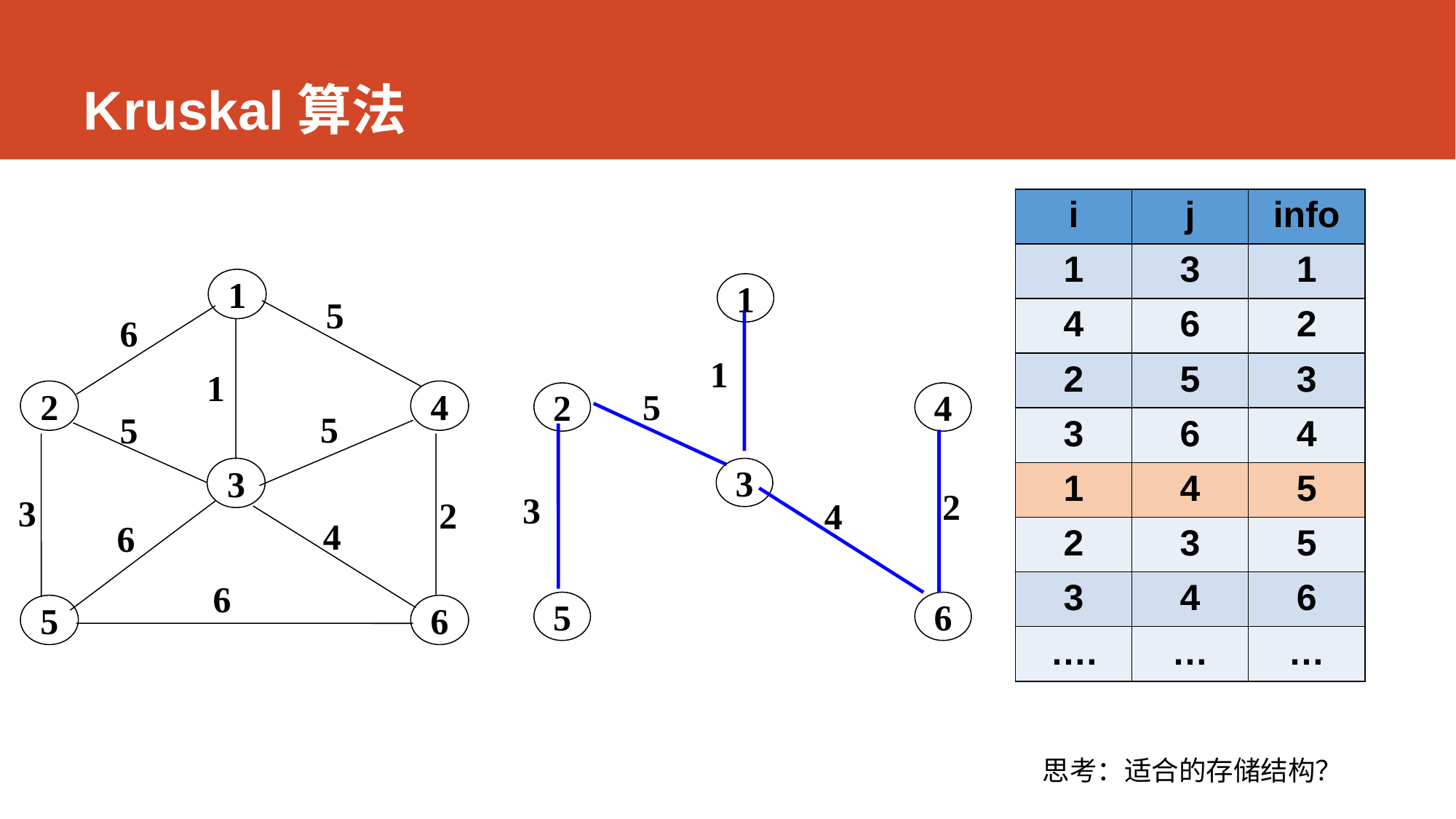

# Kruskal算法
| i | j | info |
| --- | --- | --- |
| 1 | 3 | 1 |
| 4 | 6 | 2 |
| 2 | 5 | 3 |
| 3 | 6 | 4 |
| 1 | 4 | 5 |
| 2 | 3 | 5 |
| 3 | 4 | 6 |
| …. | … | … |
1
5

6

1
2
4
5
5

3
3
2

4
6
6
5
6

1
2
4
3
5
6

1
5

3

2

4
思考：适合的存储结构？